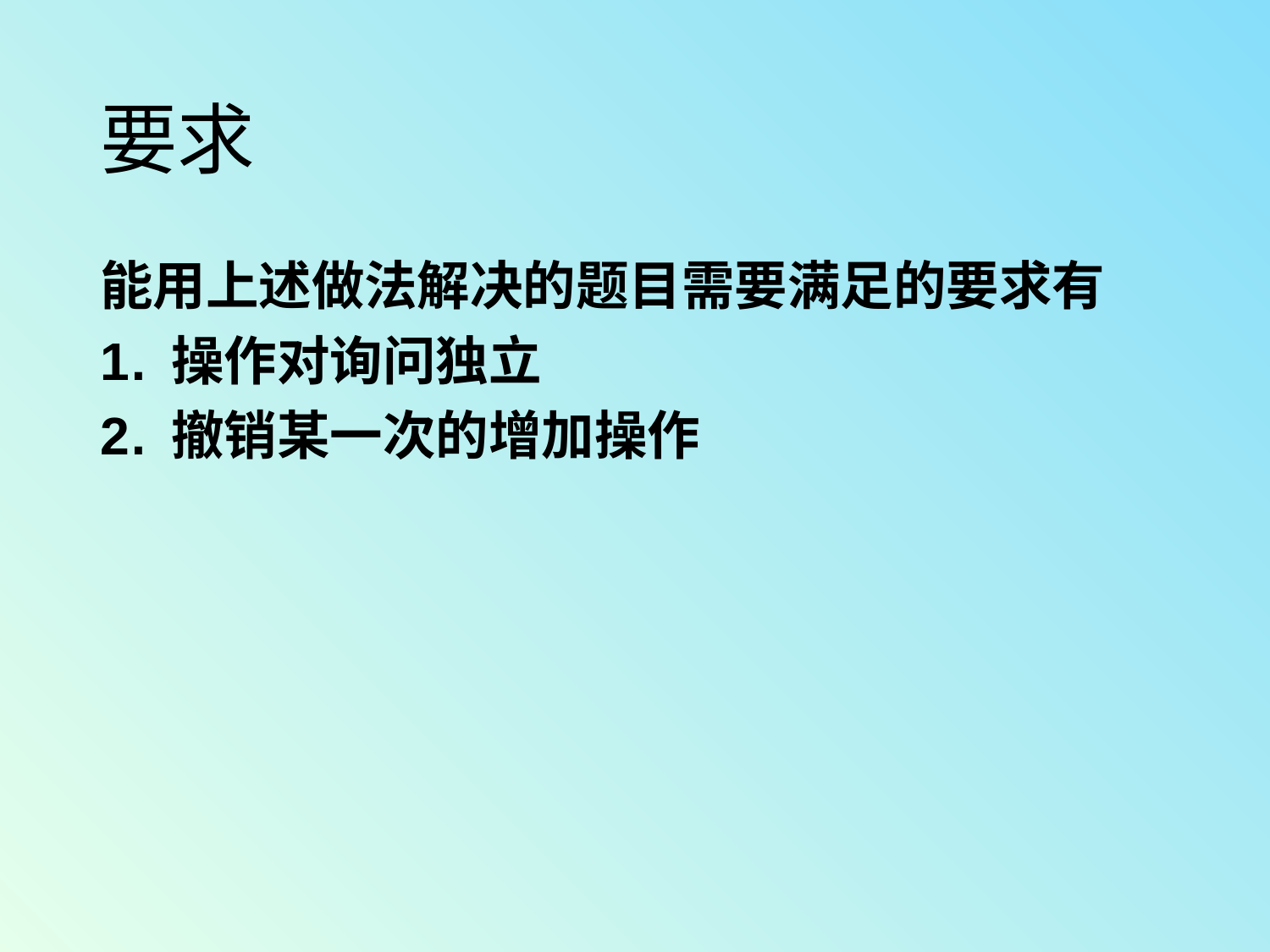

# 要求
能用上述做法解决的题目需要满足的要求有
操作对询问独立
撤销某一次的增加操作